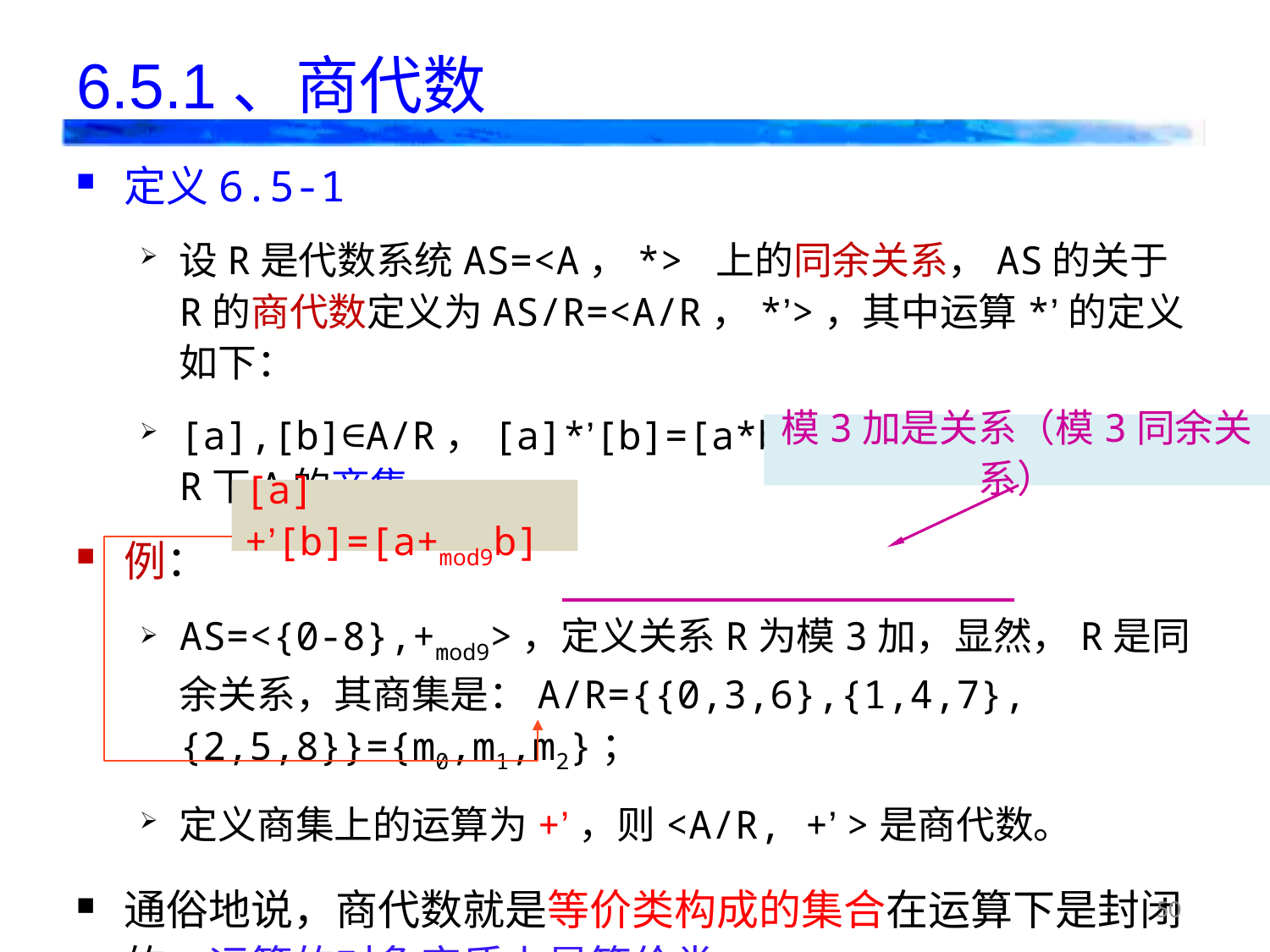

# 6.5.1、商代数
定义6.5-1
设R是代数系统AS=<A，*> 上的同余关系，AS的关于R的商代数定义为AS/R=<A/R，*’>，其中运算*’的定义如下：
[a],[b]∈A/R，[a]*’[b]=[a*b]。A/R表示等价关系R下A的商集。
例：
AS=<{0-8},+mod9>，定义关系R为模3加，显然，R是同余关系，其商集是：A/R={{0,3,6},{1,4,7},{2,5,8}}={m0,m1,m2}；
定义商集上的运算为+’，则<A/R, +’ >是商代数。
通俗地说，商代数就是等价类构成的集合在运算下是封闭的，运算的对象实质上是等价类。
模3加是关系（模3同余关系）
[a]+’[b]=[a+mod9b]

50